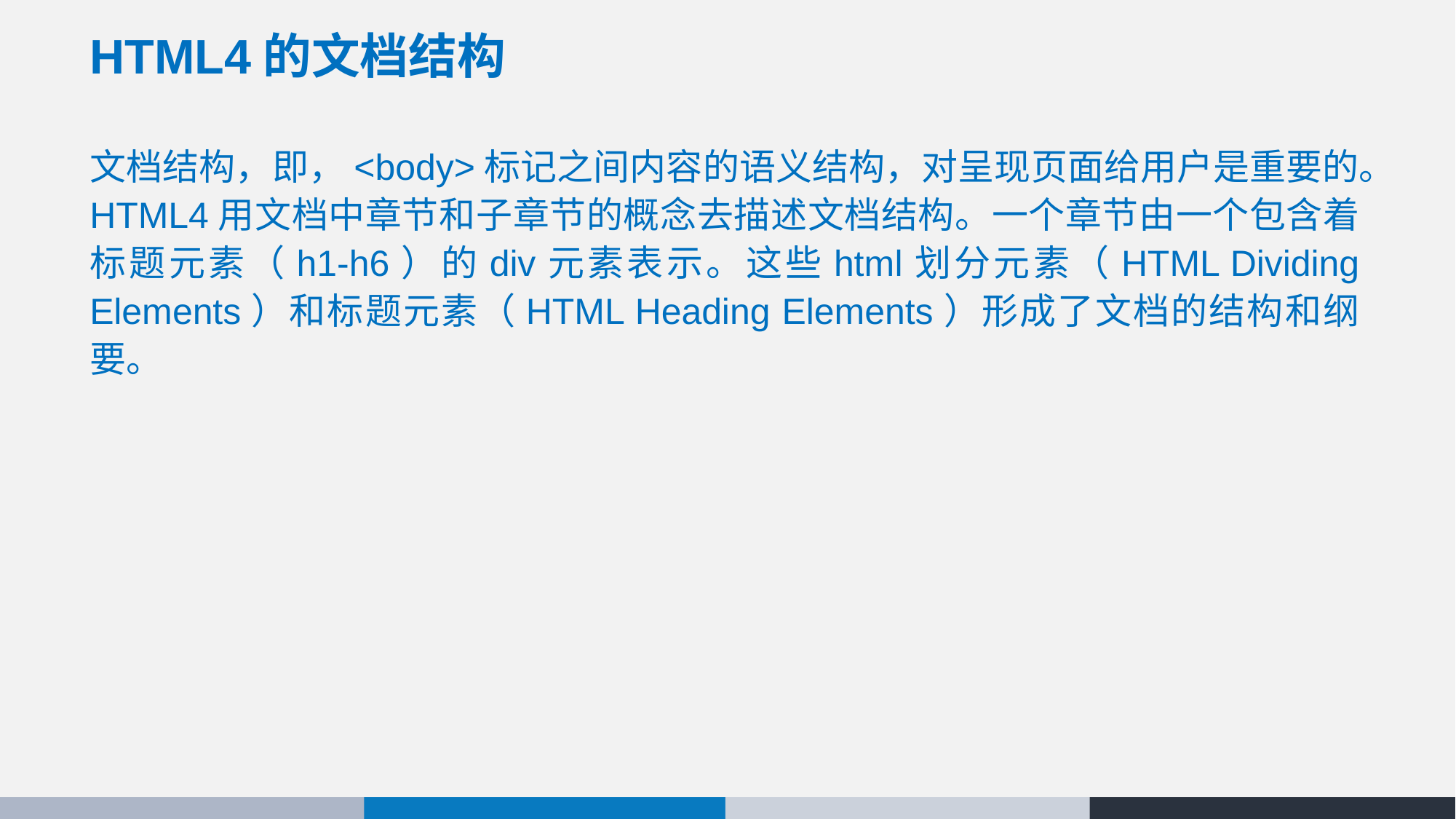

# HTML4的文档结构
文档结构，即，<body>标记之间内容的语义结构，对呈现页面给用户是重要的。HTML4用文档中章节和子章节的概念去描述文档结构。一个章节由一个包含着标题元素（h1-h6）的div元素表示。这些html划分元素（HTML Dividing Elements）和标题元素（HTML Heading Elements）形成了文档的结构和纲要。